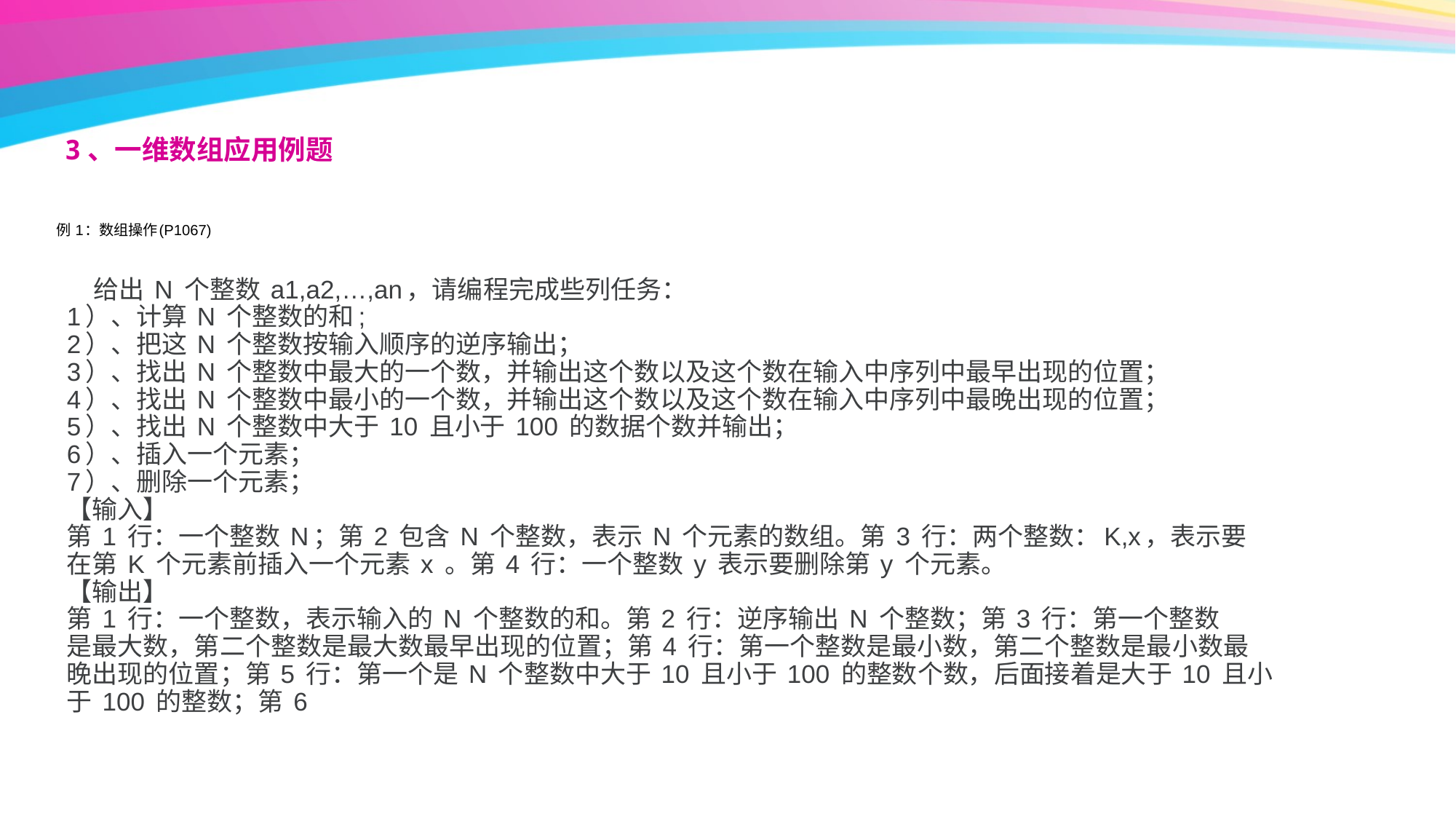

3、一维数组应用例题
# 例 1：数组操作(P1067)
    给出 N 个整数 a1,a2,…,an，请编程完成些列任务：
1）、计算 N 个整数的和;
2）、把这 N 个整数按输入顺序的逆序输出；
3）、找出 N 个整数中最大的一个数，并输出这个数以及这个数在输入中序列中最早出现的位置；
4）、找出 N 个整数中最小的一个数，并输出这个数以及这个数在输入中序列中最晚出现的位置；
5）、找出 N 个整数中大于 10 且小于 100 的数据个数并输出；
6）、插入一个元素；
7）、删除一个元素；
【输入】
第 1 行：一个整数 N；第 2 包含 N 个整数，表示 N 个元素的数组。第 3 行：两个整数：K,x，表示要
在第 K 个元素前插入一个元素 x 。第 4 行：一个整数 y 表示要删除第 y 个元素。
【输出】
第 1 行：一个整数，表示输入的 N 个整数的和。第 2 行：逆序输出 N 个整数；第 3 行：第一个整数
是最大数，第二个整数是最大数最早出现的位置；第 4 行：第一个整数是最小数，第二个整数是最小数最
晚出现的位置；第 5 行：第一个是 N 个整数中大于 10 且小于 100 的整数个数，后面接着是大于 10 且小
于 100 的整数；第 6